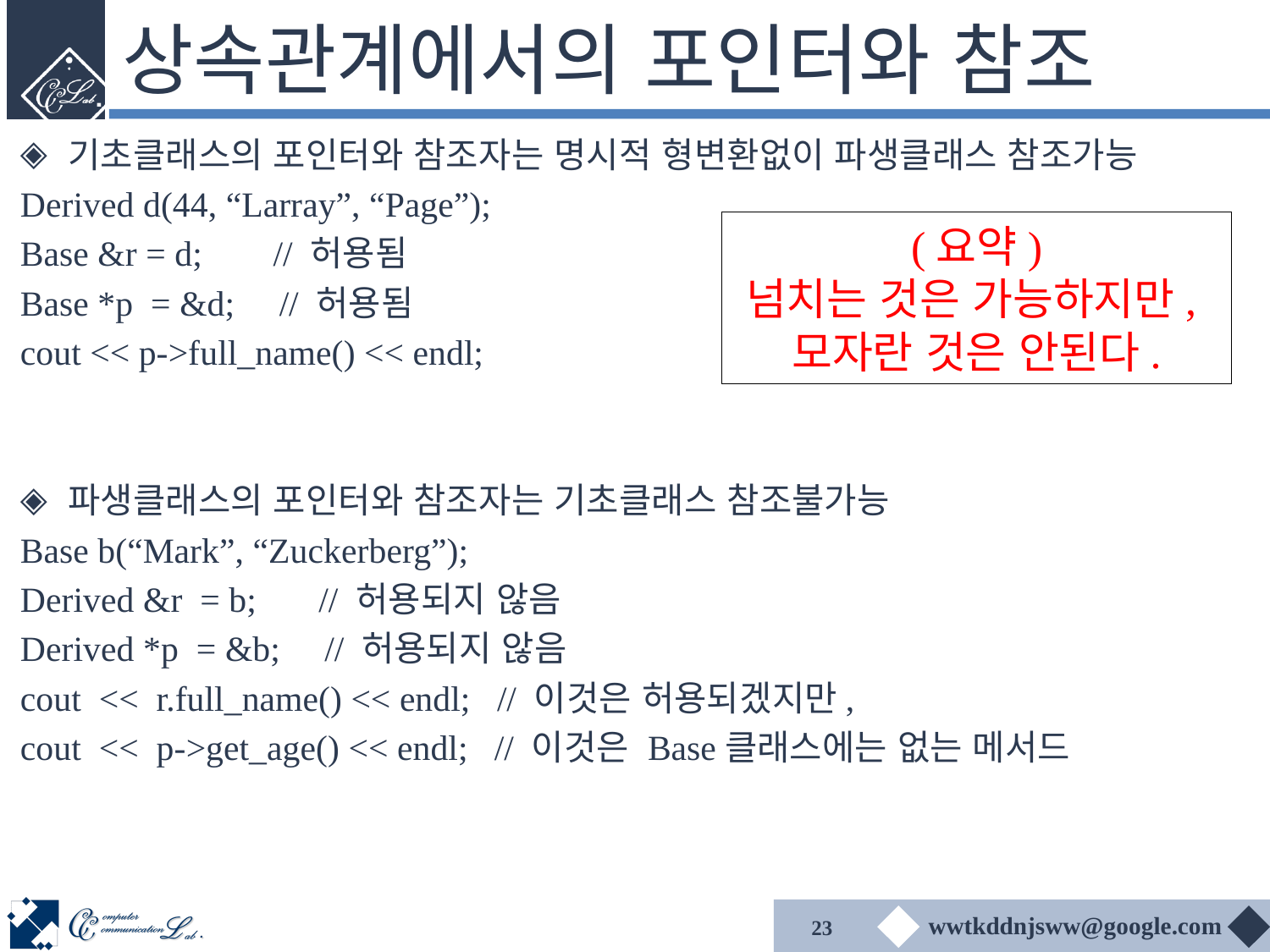

# 상속관계에서의 포인터와 참조
기초클래스의 포인터와 참조자는 명시적 형변환없이 파생클래스 참조가능
Derived d(44, “Larray”, “Page”);
Base &r = d;        // 허용됨
Base *p  = &d;     // 허용됨
cout << p->full_name() << endl;

파생클래스의 포인터와 참조자는 기초클래스 참조불가능
Base b(“Mark”, “Zuckerberg”);
Derived &r  = b;       // 허용되지 않음
Derived *p  = &b;     // 허용되지 않음
cout  <<  r.full_name() << endl;   // 이것은 허용되겠지만,
cout  <<  p->get_age() << endl;   // 이것은 Base클래스에는 없는 메서드

(요약)
넘치는 것은 가능하지만,
모자란 것은 안된다.